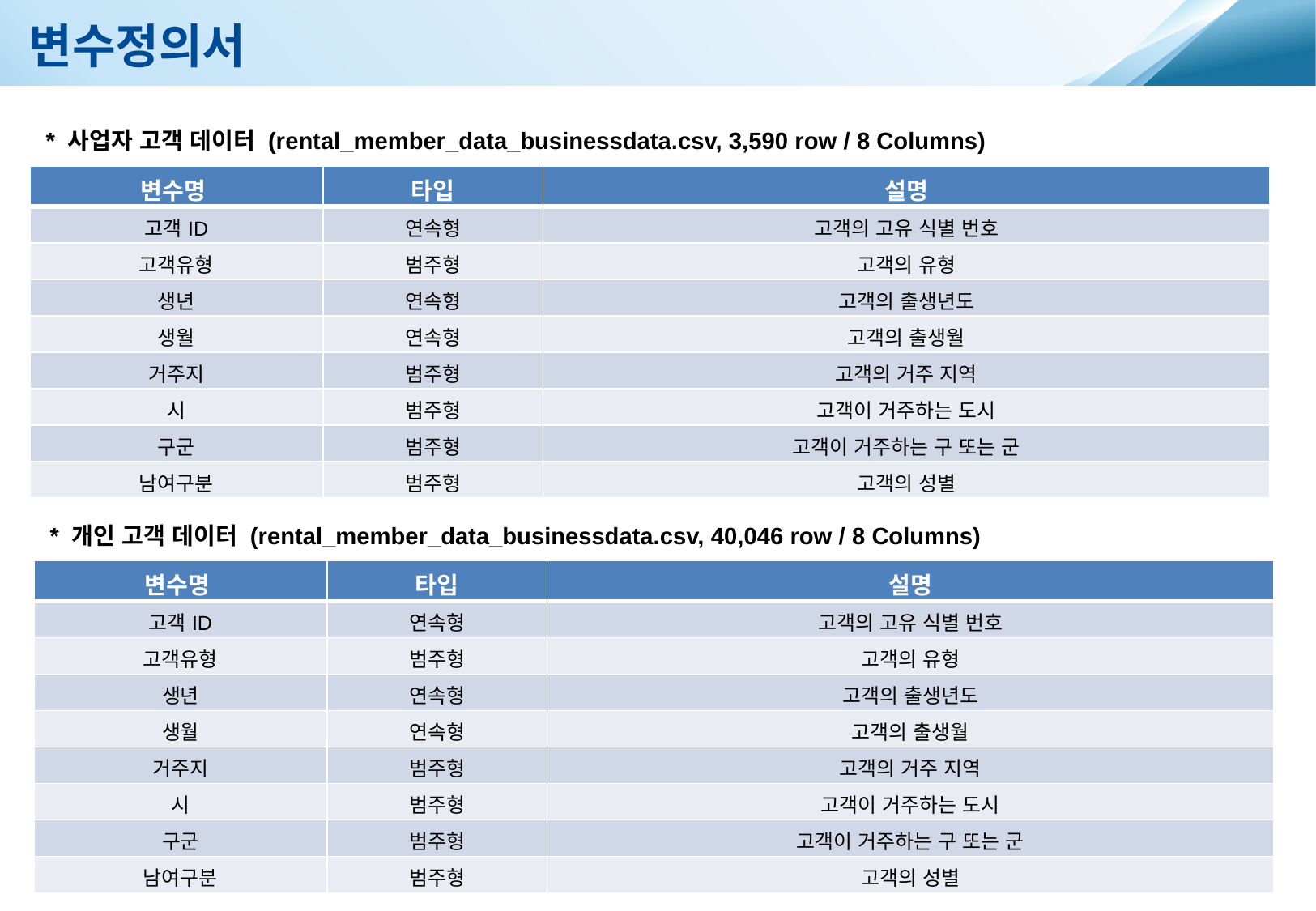

변수정의서
* 사업자 고객 데이터 (rental_member_data_businessdata.csv, 3,590 row / 8 Columns)
| 변수명 | 타입 | 설명 |
| --- | --- | --- |
| 고객ID | 연속형 | 고객의 고유 식별 번호 |
| 고객유형 | 범주형 | 고객의 유형 |
| 생년 | 연속형 | 고객의 출생년도 |
| 생월 | 연속형 | 고객의 출생월 |
| 거주지 | 범주형 | 고객의 거주 지역 |
| 시 | 범주형 | 고객이 거주하는 도시 |
| 구군 | 범주형 | 고객이 거주하는 구 또는 군 |
| 남여구분 | 범주형 | 고객의 성별 |
* 개인 고객 데이터 (rental_member_data_businessdata.csv, 40,046 row / 8 Columns)
| 변수명 | 타입 | 설명 |
| --- | --- | --- |
| 고객ID | 연속형 | 고객의 고유 식별 번호 |
| 고객유형 | 범주형 | 고객의 유형 |
| 생년 | 연속형 | 고객의 출생년도 |
| 생월 | 연속형 | 고객의 출생월 |
| 거주지 | 범주형 | 고객의 거주 지역 |
| 시 | 범주형 | 고객이 거주하는 도시 |
| 구군 | 범주형 | 고객이 거주하는 구 또는 군 |
| 남여구분 | 범주형 | 고객의 성별 |